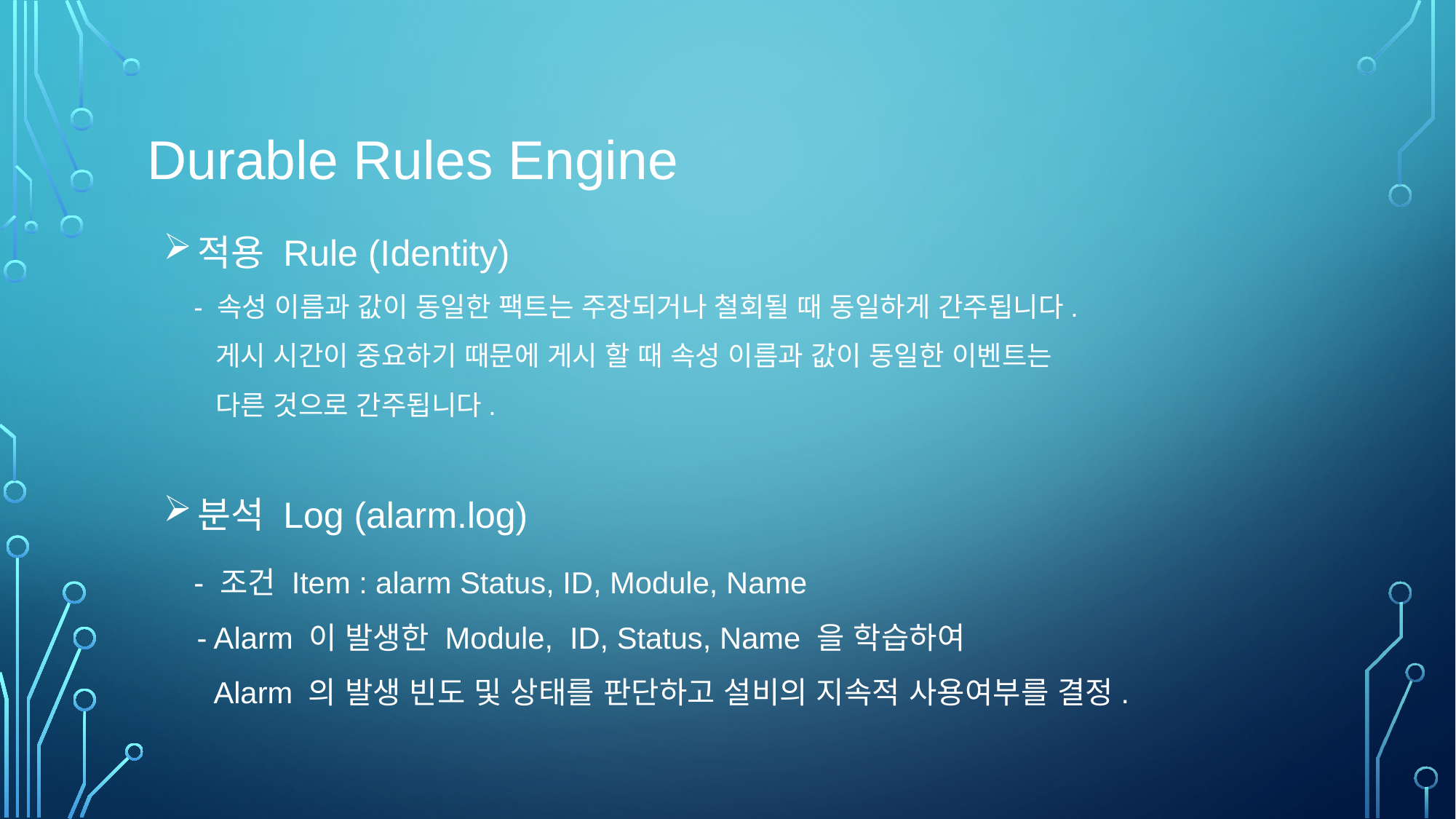

# Durable Rules Engine
적용 Rule (Identity)
    - 속성 이름과 값이 동일한 팩트는 주장되거나 철회될 때 동일하게 간주됩니다.
      게시 시간이 중요하기 때문에 게시 할 때 속성 이름과 값이 동일한 이벤트는
      다른 것으로 간주됩니다.

분석 Log (alarm.log)
   - 조건 Item : alarm Status, ID, Module, Name
    - Alarm 이 발생한 Module,  ID, Status, Name 을 학습하여
      Alarm 의 발생 빈도 및 상태를 판단하고 설비의 지속적 사용여부를 결정.